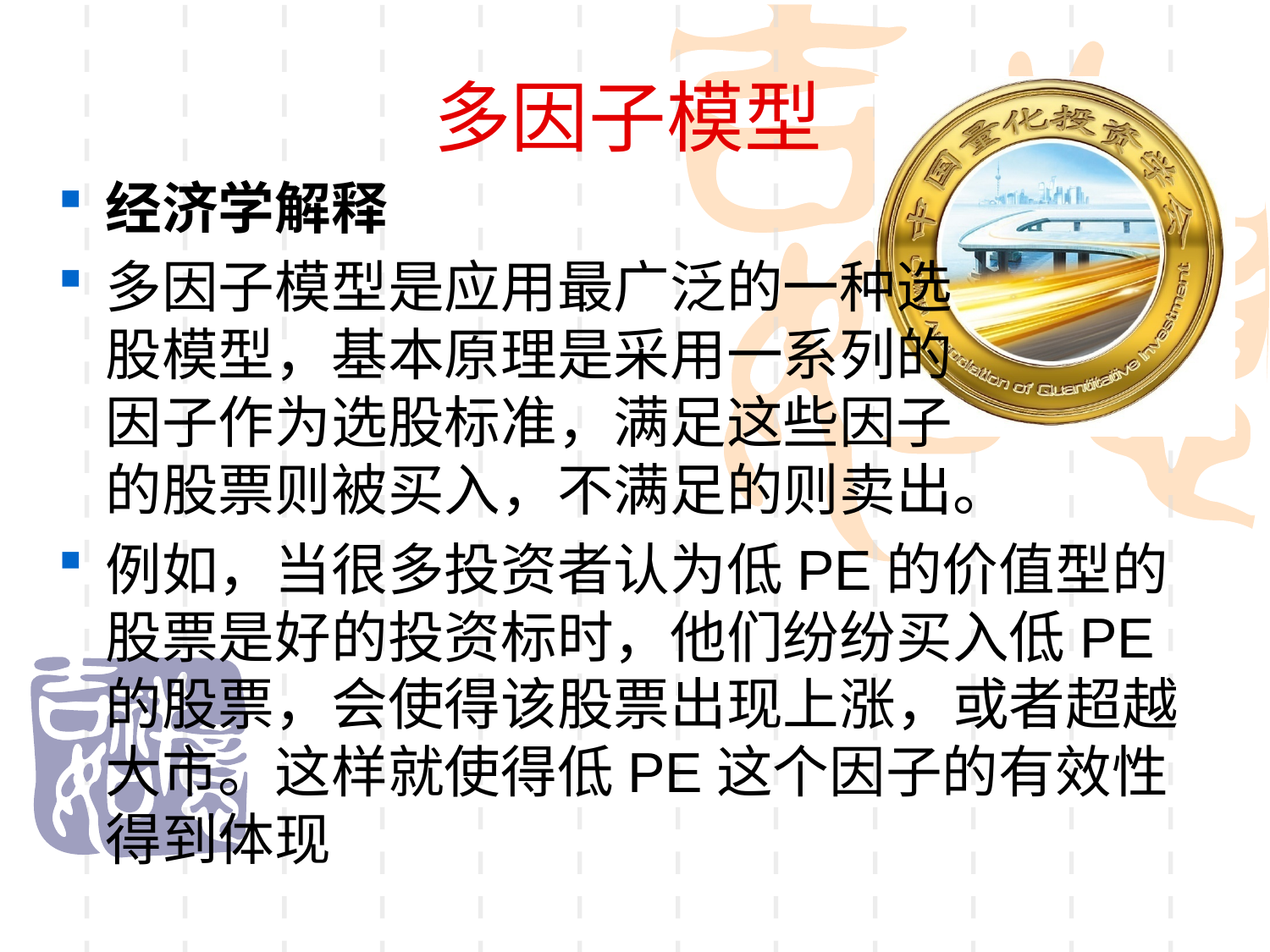

多因子模型
经济学解释
多因子模型是应用最广泛的一种选
股模型，基本原理是采用一系列的
因子作为选股标准，满足这些因子
的股票则被买入，不满足的则卖出。
例如，当很多投资者认为低PE的价值型的股票是好的投资标时，他们纷纷买入低PE的股票，会使得该股票出现上涨，或者超越大市。这样就使得低PE这个因子的有效性得到体现